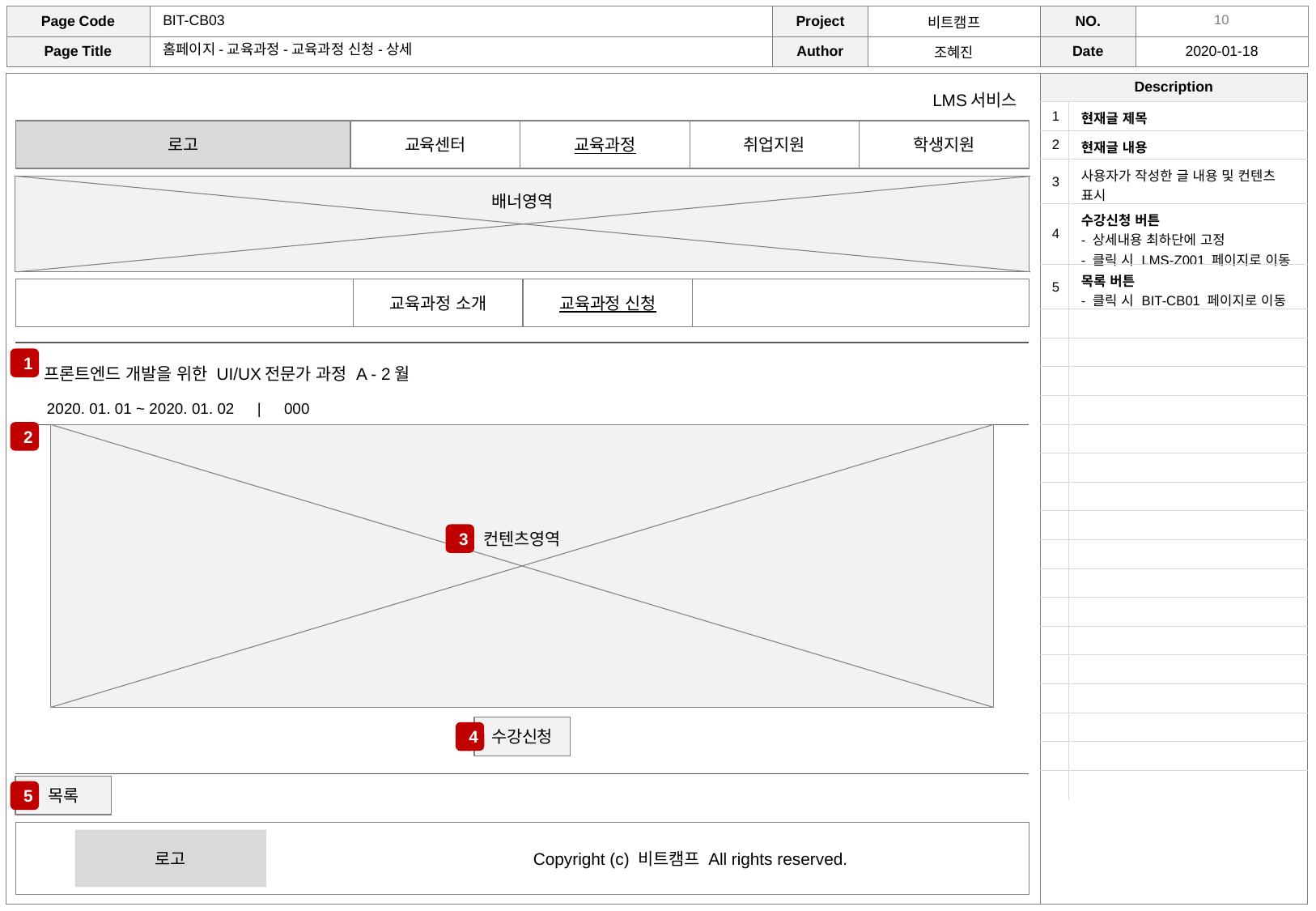

BIT-CB03
홈페이지-교육과정-교육과정 신청-상세
LMS서비스
| 1 | 현재글 제목 |
| --- | --- |
| 2 | 현재글 내용 |
| 3 | 사용자가 작성한 글 내용 및 컨텐츠 표시 |
| 4 | 수강신청 버튼 - 상세내용 최하단에 고정 - 클릭 시 LMS-Z001 페이지로 이동 |
| 5 | 목록 버튼 - 클릭 시 BIT-CB01 페이지로 이동 |
|  |  |
|  |  |
|  |  |
|  |  |
|  |  |
|  |  |
|  |  |
|  |  |
|  |  |
|  |  |
|  |  |
|  |  |
|  |  |
|  |  |
|  |  |
|  |  |
|  |  |
로고
교육센터
교육과정
취업지원
학생지원

배너영역

교육과정 소개
교육과정 신청
| 프론트엔드 개발을 위한 UI/UX전문가 과정 A - 2월 　2020. 01. 01 ~ 2020. 01. 02　|　000 |
| --- |
|  |
1
2

컨텐츠영역
3
수강신청
4
목록
5

로고
Copyright (c) 비트캠프 All rights reserved.